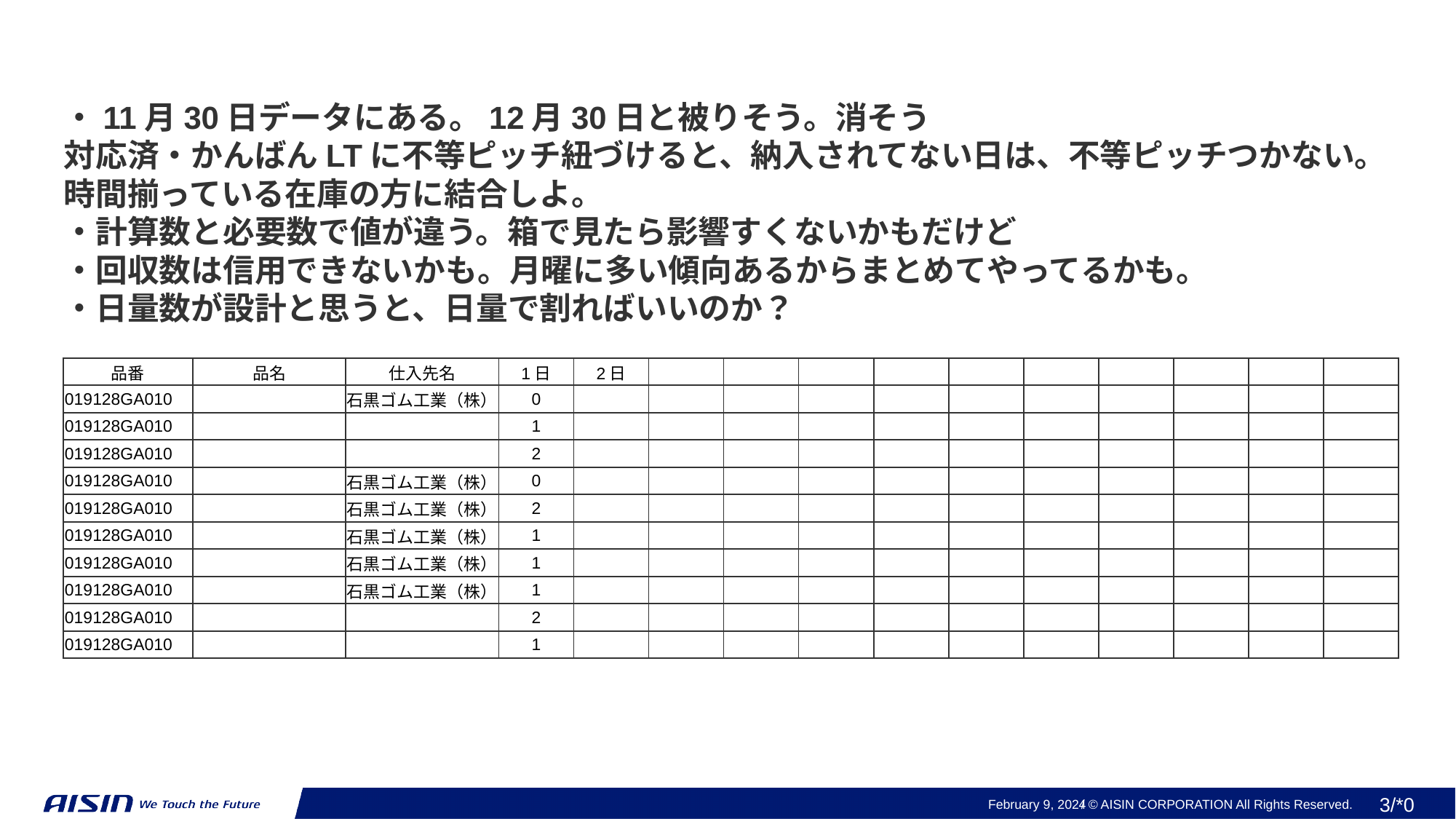

・11月30日データにある。12月30日と被りそう。消そう
対応済・かんばんLTに不等ピッチ紐づけると、納入されてない日は、不等ピッチつかない。時間揃っている在庫の方に結合しよ。
・計算数と必要数で値が違う。箱で見たら影響すくないかもだけど
・回収数は信用できないかも。月曜に多い傾向あるからまとめてやってるかも。
・日量数が設計と思うと、日量で割ればいいのか？
| 品番 | 品名 | 仕入先名 | 1日 | 2日 |  |  |  |  |  |  |  |  |  |  |
| --- | --- | --- | --- | --- | --- | --- | --- | --- | --- | --- | --- | --- | --- | --- |
| 019128GA010 |  | 石黒ゴム工業（株） | 0 |  |  |  |  |  |  |  |  |  |  |  |
| 019128GA010 |  |  | 1 |  |  |  |  |  |  |  |  |  |  |  |
| 019128GA010 |  |  | 2 |  |  |  |  |  |  |  |  |  |  |  |
| 019128GA010 |  | 石黒ゴム工業（株） | 0 |  |  |  |  |  |  |  |  |  |  |  |
| 019128GA010 |  | 石黒ゴム工業（株） | 2 |  |  |  |  |  |  |  |  |  |  |  |
| 019128GA010 |  | 石黒ゴム工業（株） | 1 |  |  |  |  |  |  |  |  |  |  |  |
| 019128GA010 |  | 石黒ゴム工業（株） | 1 |  |  |  |  |  |  |  |  |  |  |  |
| 019128GA010 |  | 石黒ゴム工業（株） | 1 |  |  |  |  |  |  |  |  |  |  |  |
| 019128GA010 |  |  | 2 |  |  |  |  |  |  |  |  |  |  |  |
| 019128GA010 |  |  | 1 |  |  |  |  |  |  |  |  |  |  |  |
February 9, 2024